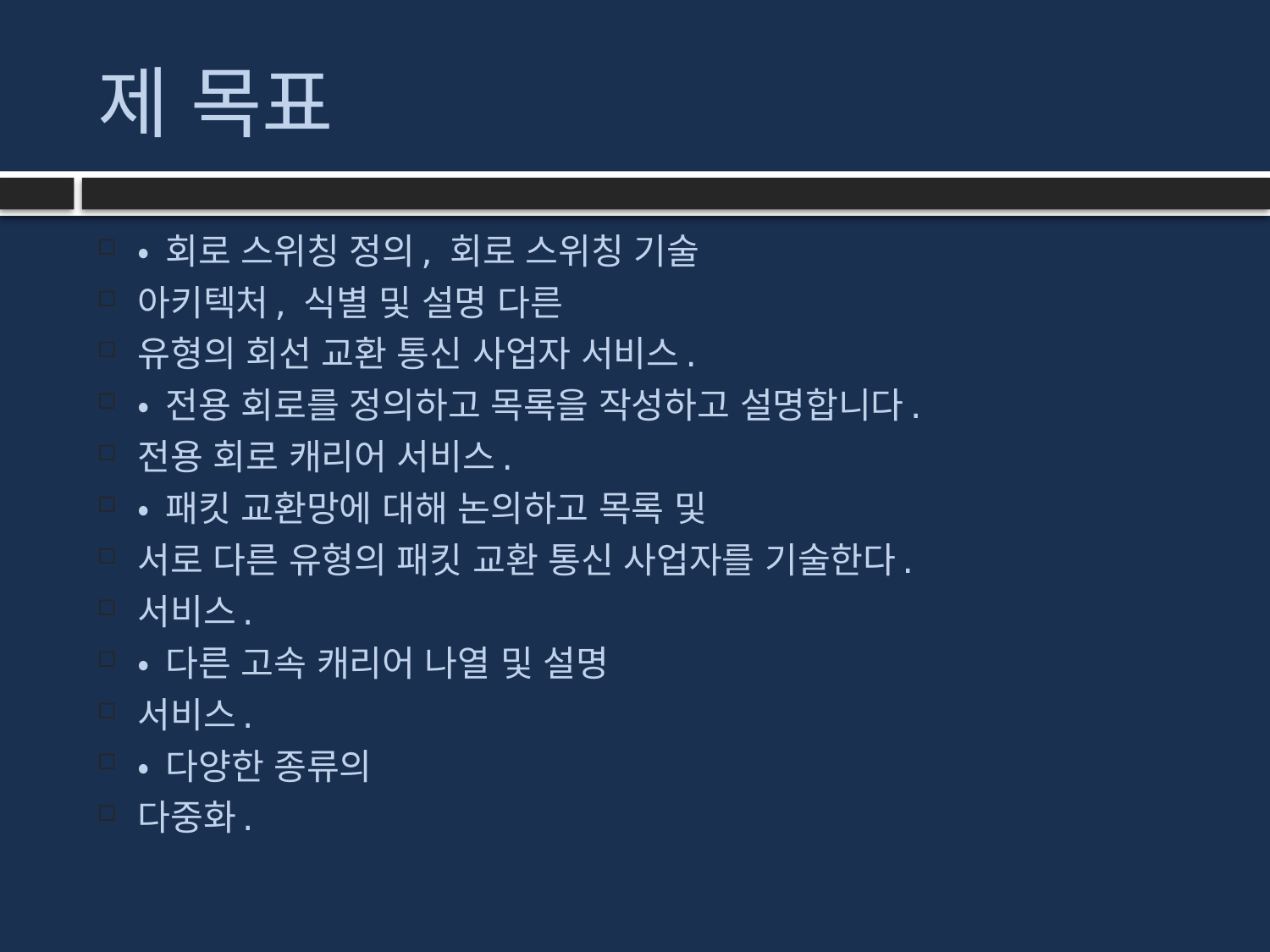

# 제 목표
• 회로 스위칭 정의, 회로 스위칭 기술
아키텍처, 식별 및 설명 다른
유형의 회선 교환 통신 사업자 서비스.
• 전용 회로를 정의하고 목록을 작성하고 설명합니다.
전용 회로 캐리어 서비스.
• 패킷 교환망에 대해 논의하고 목록 및
서로 다른 유형의 패킷 교환 통신 사업자를 기술한다.
서비스.
• 다른 고속 캐리어 나열 및 설명
서비스.
• 다양한 종류의
다중화.